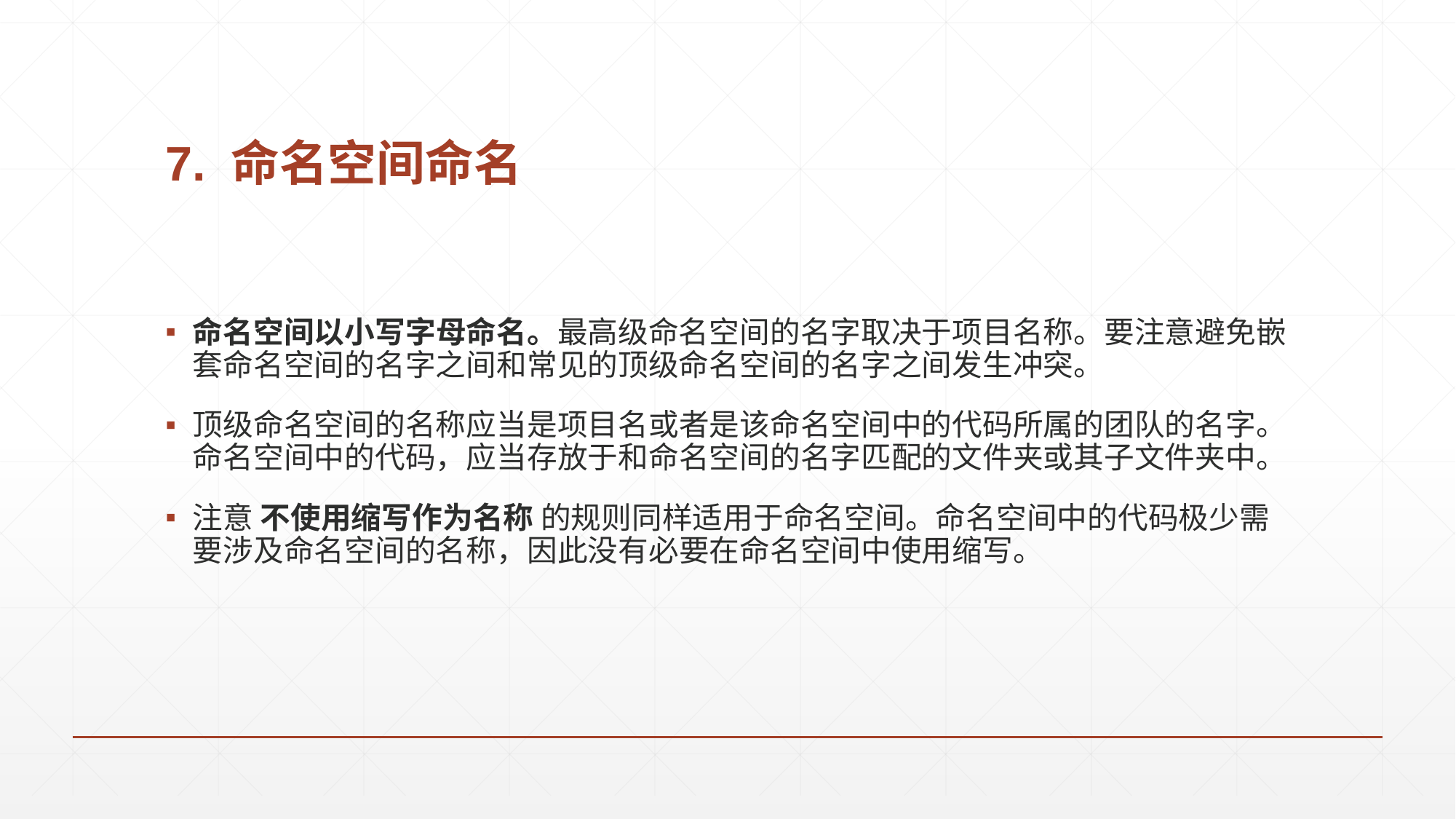

# 7. 命名空间命名
命名空间以小写字母命名。最高级命名空间的名字取决于项目名称。要注意避免嵌套命名空间的名字之间和常见的顶级命名空间的名字之间发生冲突。
顶级命名空间的名称应当是项目名或者是该命名空间中的代码所属的团队的名字。 命名空间中的代码，应当存放于和命名空间的名字匹配的文件夹或其子文件夹中。
注意 不使用缩写作为名称 的规则同样适用于命名空间。命名空间中的代码极少需要涉及命名空间的名称，因此没有必要在命名空间中使用缩写。